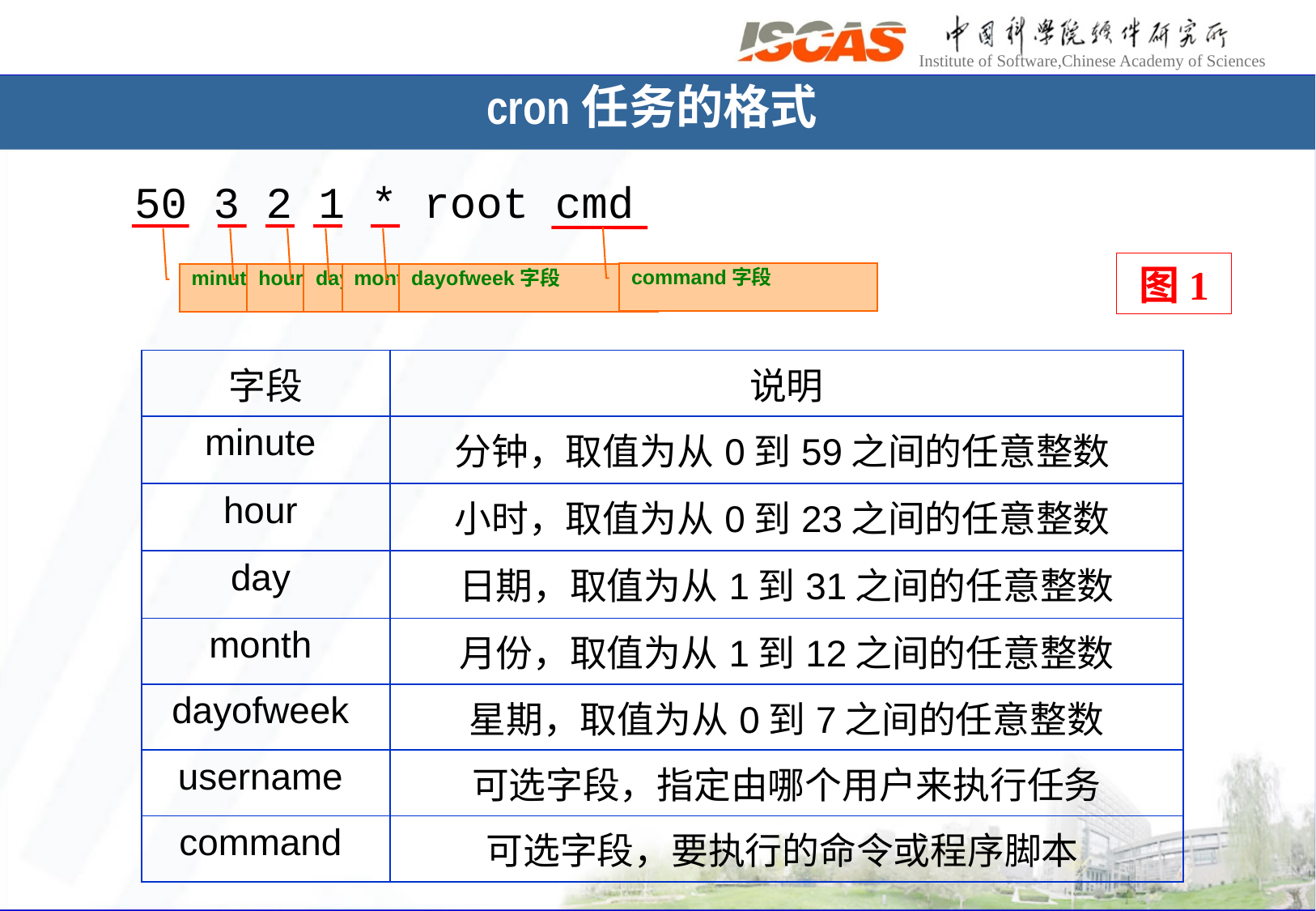

# cron任务的格式
50 3 2 1 * root cmd

hour字段

day字段

month字段

dayofweek字段

command字段
图1
minute字段
| 字段 | 说明 |
| --- | --- |
| minute | 分钟，取值为从0到59之间的任意整数 |
| hour | 小时，取值为从0到23之间的任意整数 |
| day | 日期，取值为从1到31之间的任意整数 |
| month | 月份，取值为从1到12之间的任意整数 |
| dayofweek | 星期，取值为从0到7之间的任意整数 |
| username | 可选字段，指定由哪个用户来执行任务 |
| command | 可选字段，要执行的命令或程序脚本 |